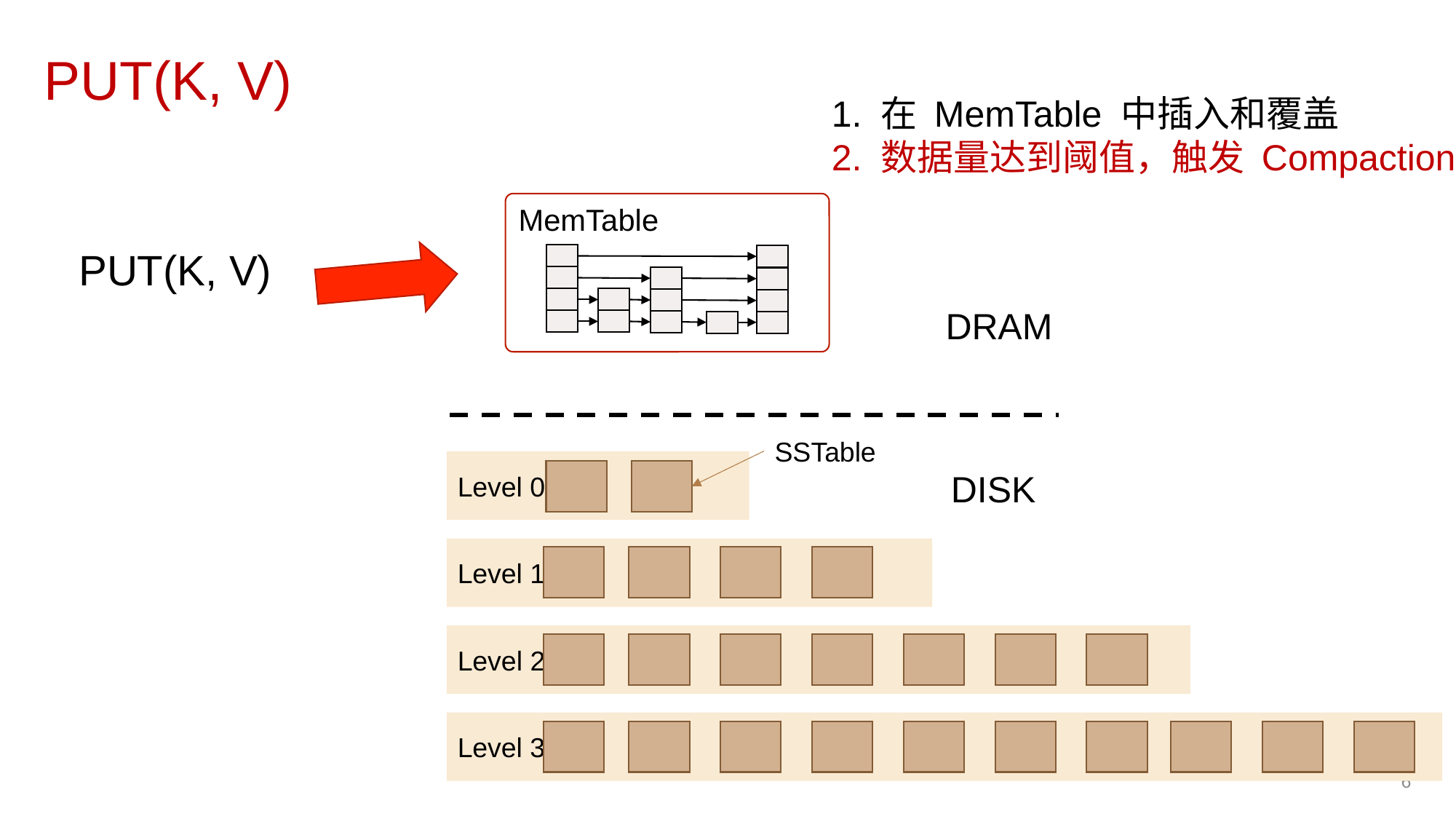

# PUT(K, V)
1. 在 MemTable 中插入和覆盖
2. 数据量达到阈值，触发 Compaction
MemTable

DRAM
Level 0
DISK

Level 1

Level 2

Level 3

SSTable
PUT(K, V)

6